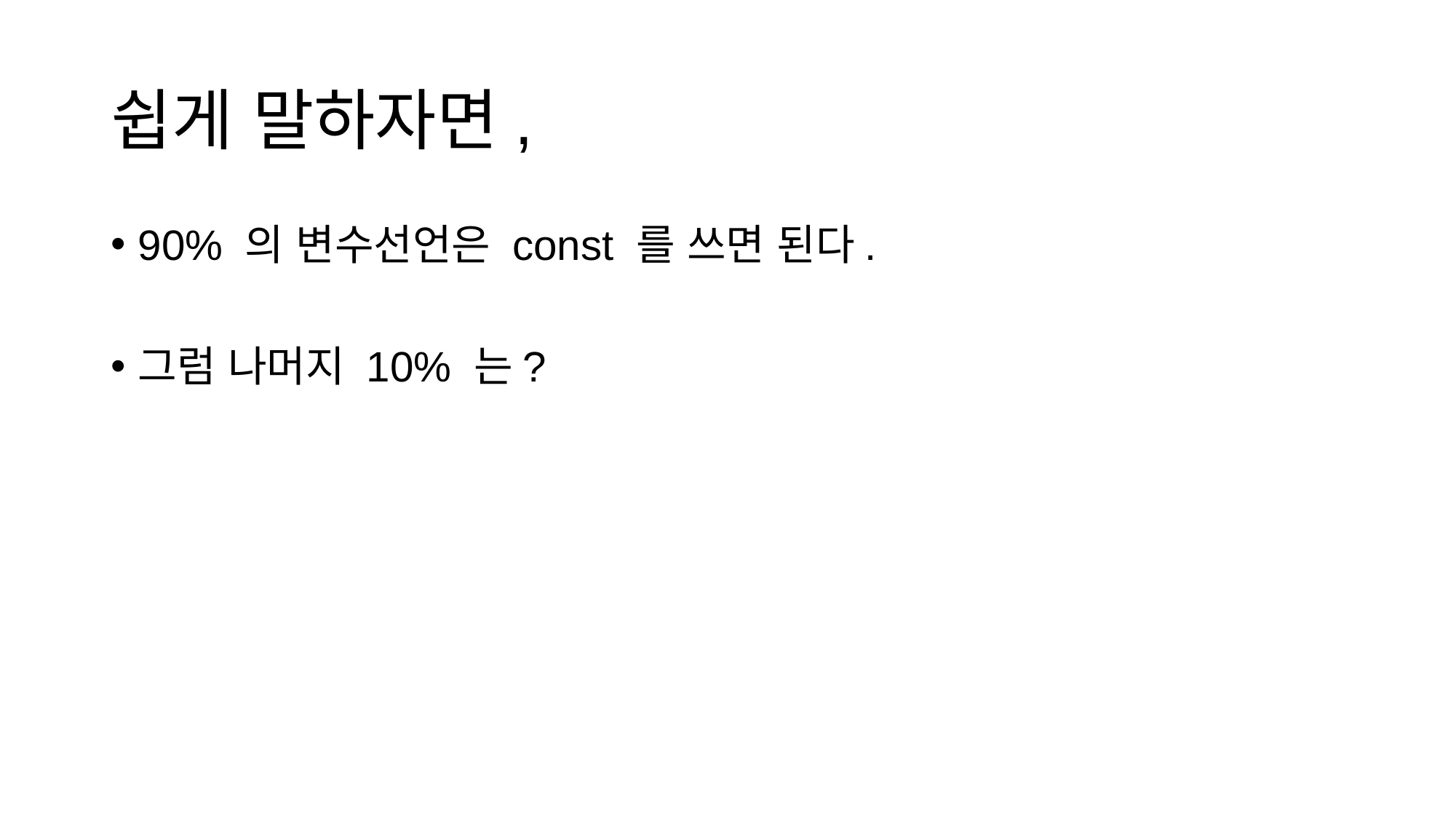

# 쉽게 말하자면,
90% 의 변수선언은 const 를 쓰면 된다.

그럼 나머지 10% 는?